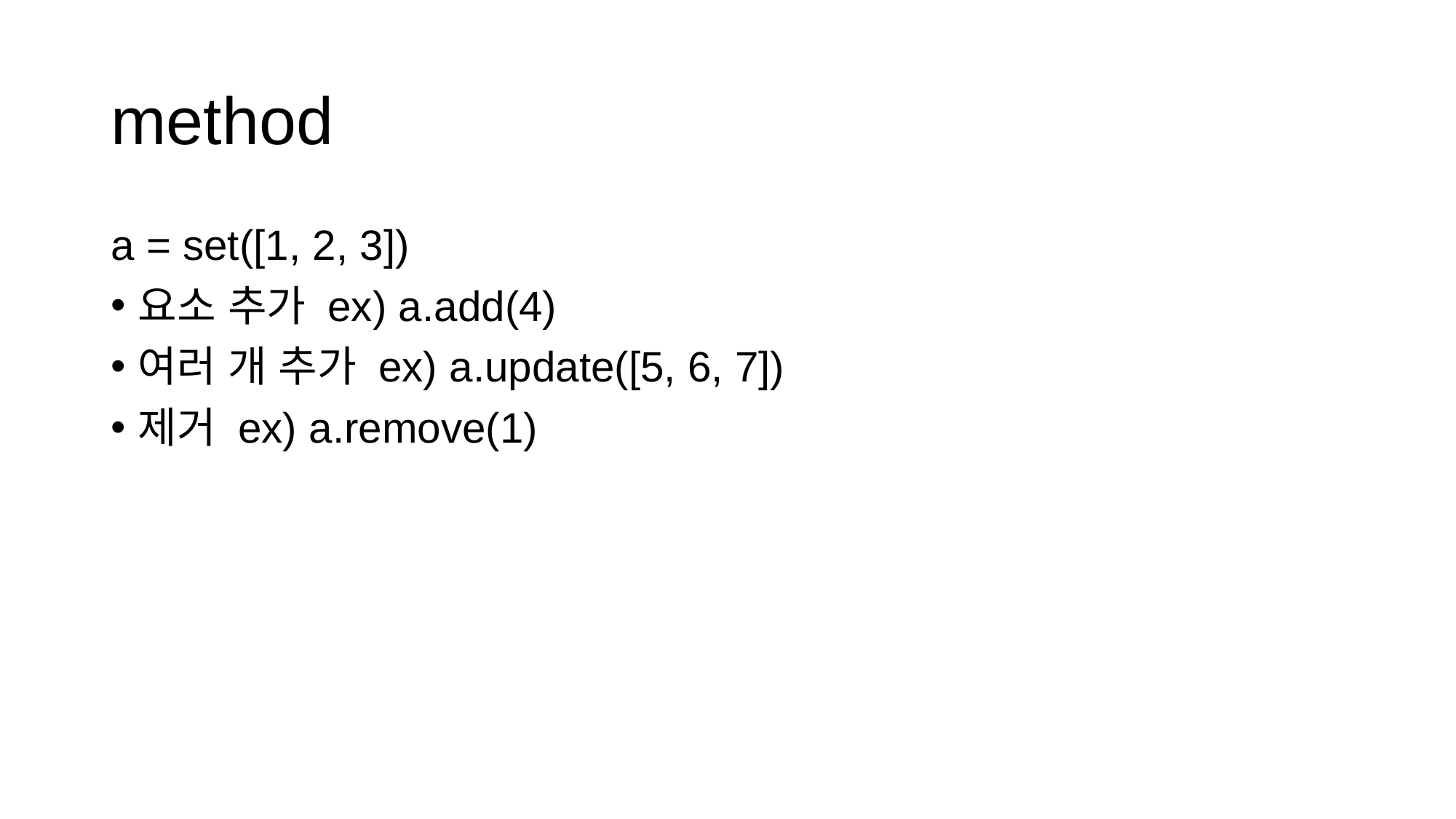

# method
a = set([1, 2, 3])
요소 추가 ex) a.add(4)
여러 개 추가 ex) a.update([5, 6, 7])
제거 ex) a.remove(1)